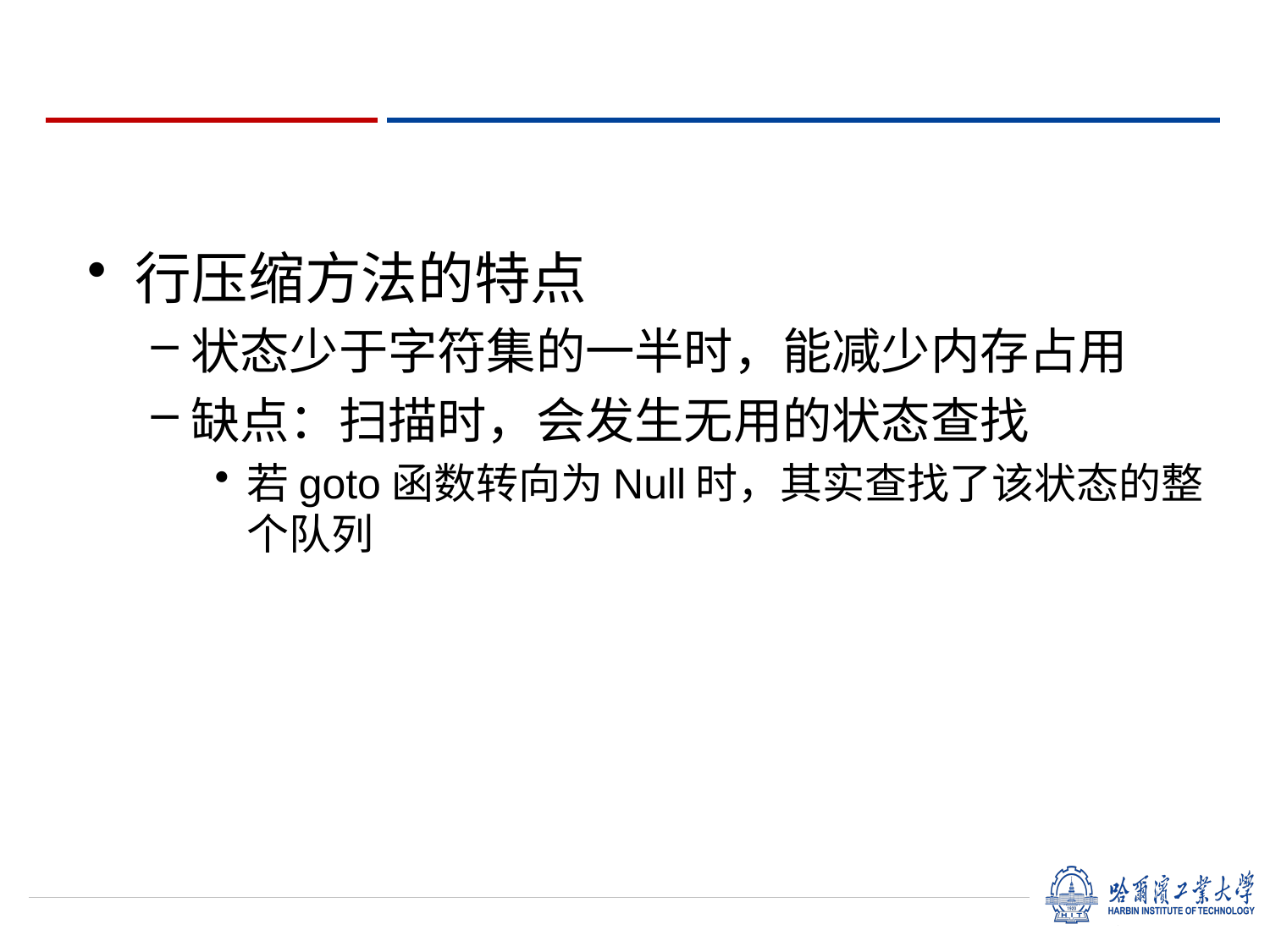

行压缩方法的特点
状态少于字符集的一半时，能减少内存占用
缺点：扫描时，会发生无用的状态查找
若goto函数转向为Null时，其实查找了该状态的整个队列